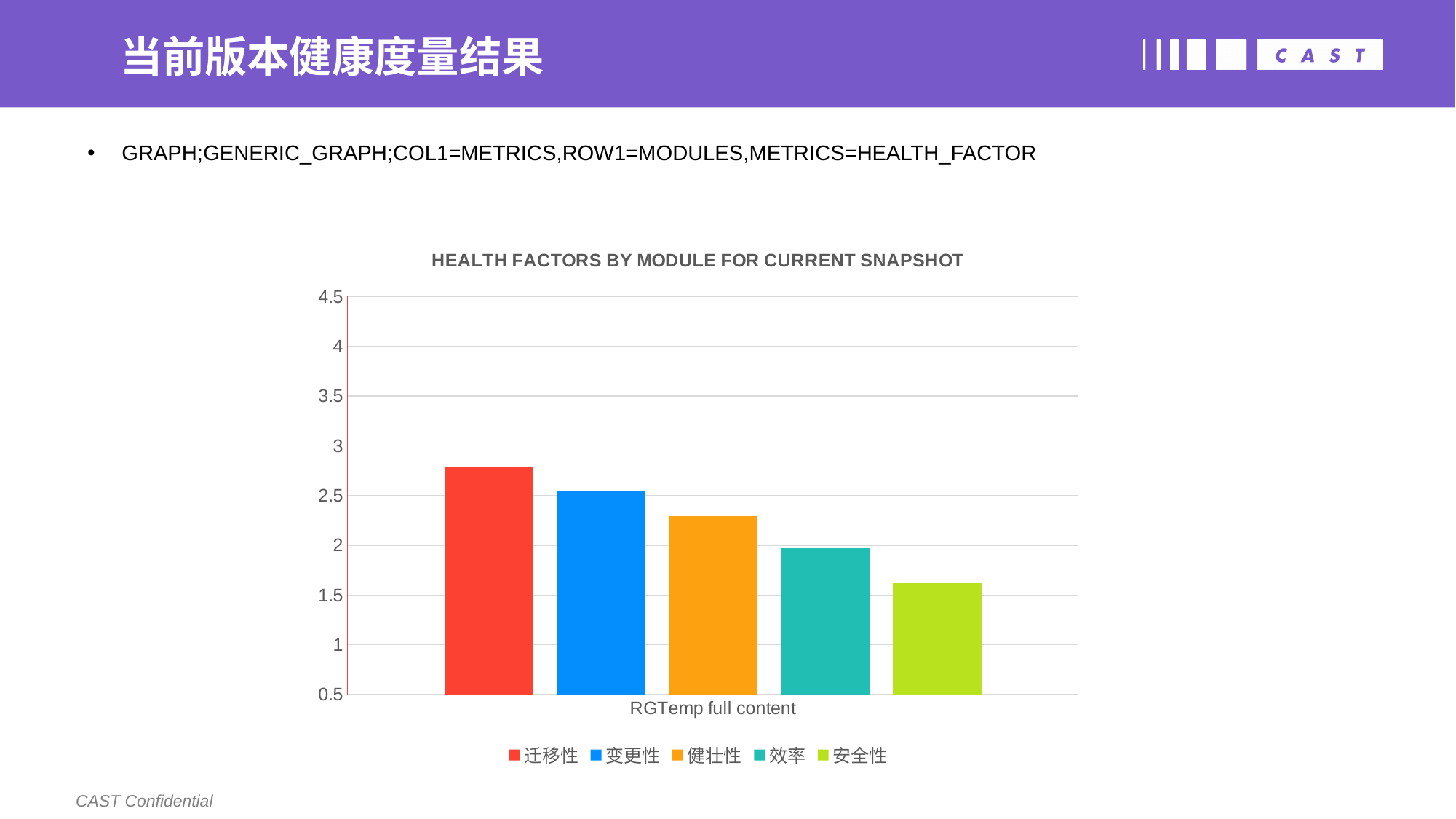

# 当前版本健康度量结果
GRAPH;GENERIC_GRAPH;COL1=METRICS,ROW1=MODULES,METRICS=HEALTH_FACTOR

### Chart: HEALTH FACTORS BY MODULE FOR CURRENT SNAPSHOT

| Category | 迁移性 | 变更性 | 健壮性 | 效率 | 安全性 |
|---|---|---|---|---|---|
| RGTemp full content | 2.79 | 2.55 | 2.29 | 1.97 | 1.62 |